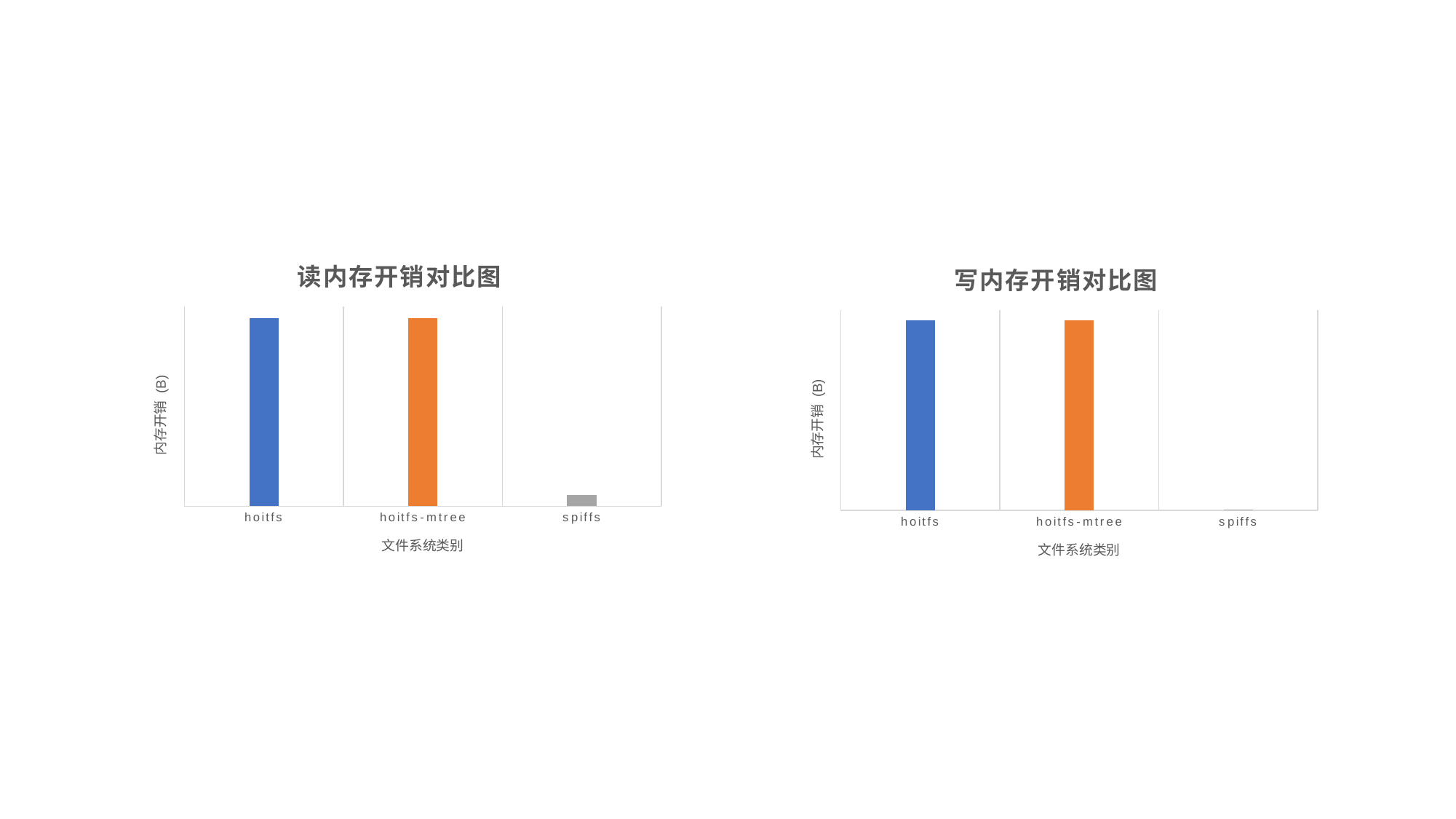

### Chart: 读内存开销对比图

| Category |  |
|---|---|
| hoitfs | 8460.0 |
| hoitfs-mtree | 8460.0 |
| spiffs | 512.0 |

### Chart: 写内存开销对比图

| Category |  |
|---|---|
| hoitfs | 133200.0 |
| hoitfs-mtree | 133200.0 |
| spiffs | 512.0 |